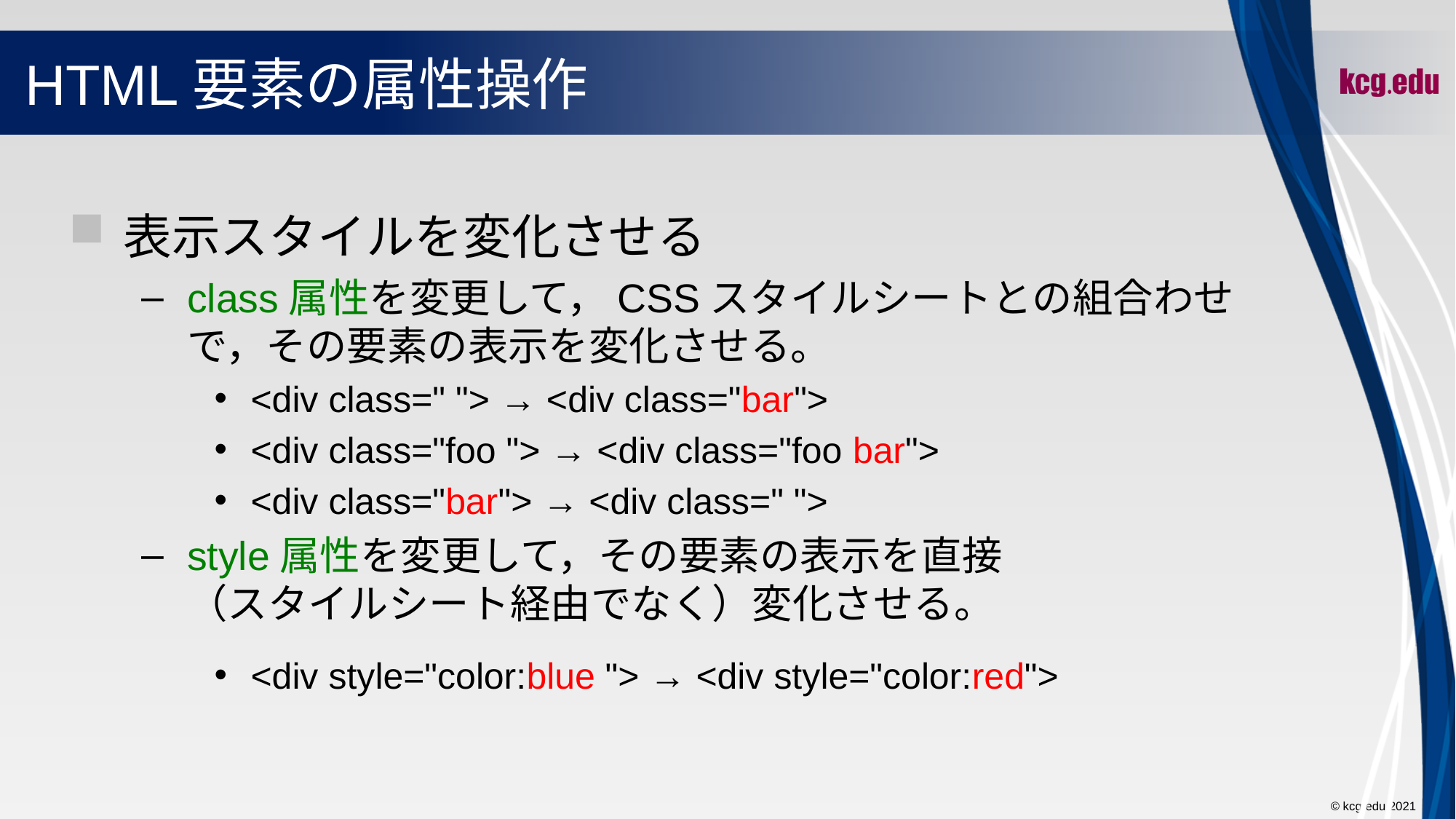

# HTML要素の属性操作
表示スタイルを変化させる
class属性を変更して，CSSスタイルシートとの組合わせで，その要素の表示を変化させる。
<div class=" "> → <div class="bar">
<div class="foo "> → <div class="foo bar">
<div class="bar"> → <div class=" ">
style属性を変更して，その要素の表示を直接
（スタイルシート経由でなく）変化させる。
<div style="color:blue "> → <div style="color:red">